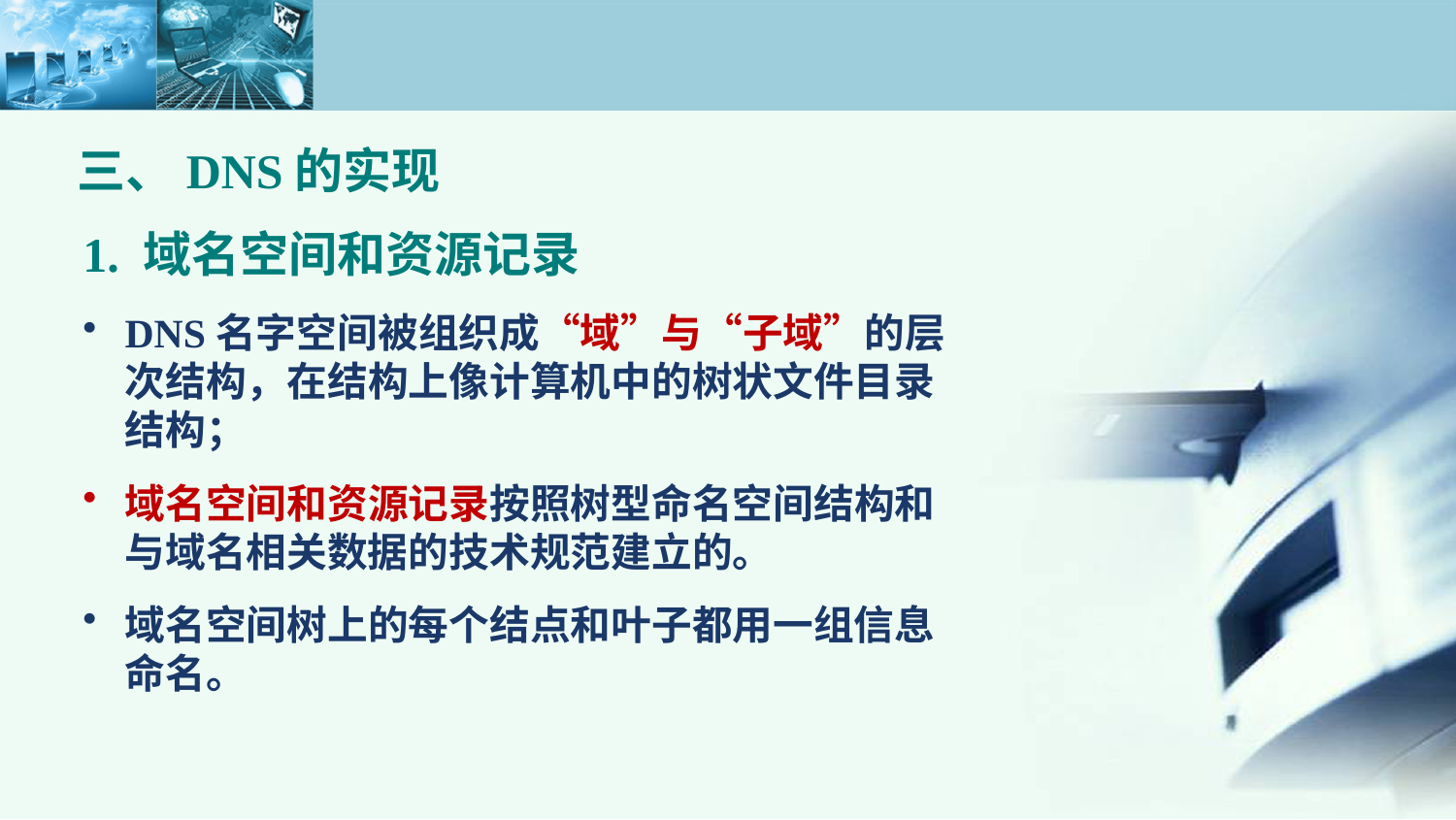

三、DNS的实现
1. 域名空间和资源记录

DNS名字空间被组织成“域”与“子域”的层次结构，在结构上像计算机中的树状文件目录结构；
域名空间和资源记录按照树型命名空间结构和与域名相关数据的技术规范建立的。
域名空间树上的每个结点和叶子都用一组信息命名。